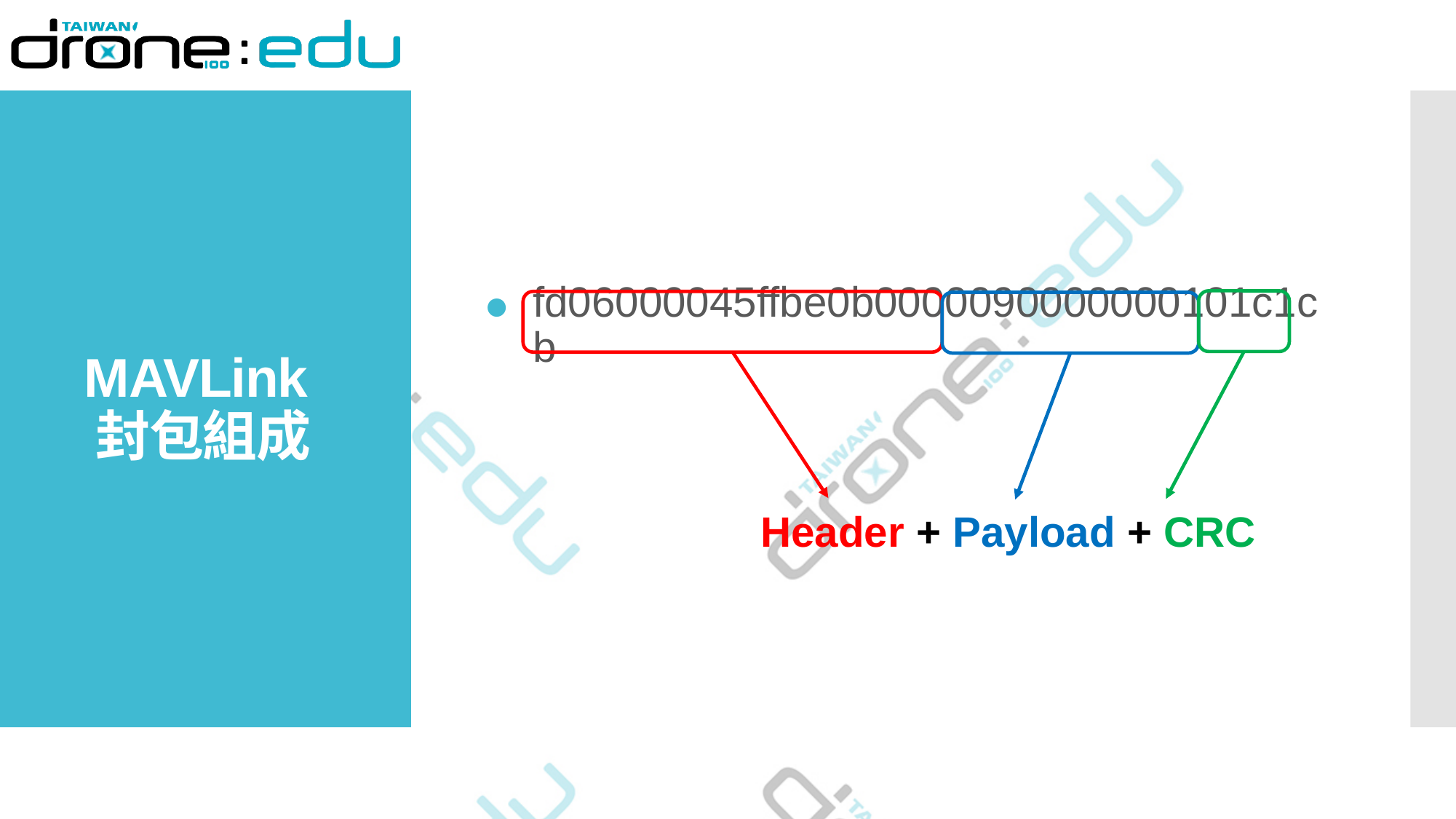

# MAVLink 封包組成
fd06000045ffbe0b0000090000000101c1cb

Header + Payload + CRC